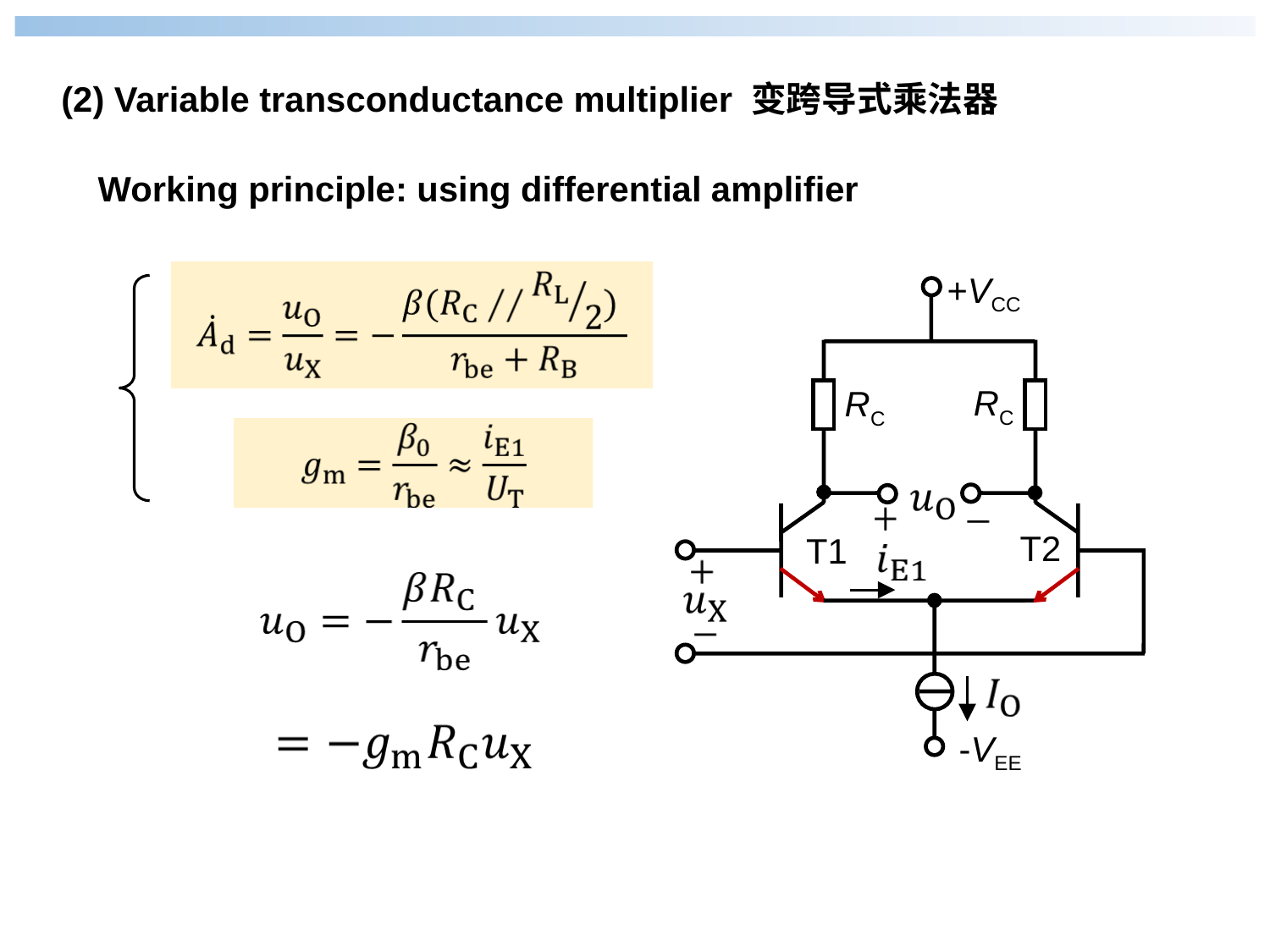

(2) Variable transconductance multiplier 变跨导式乘法器
Working principle: using differential amplifier

+VCC

RC

RC

T2
T1

-VEE